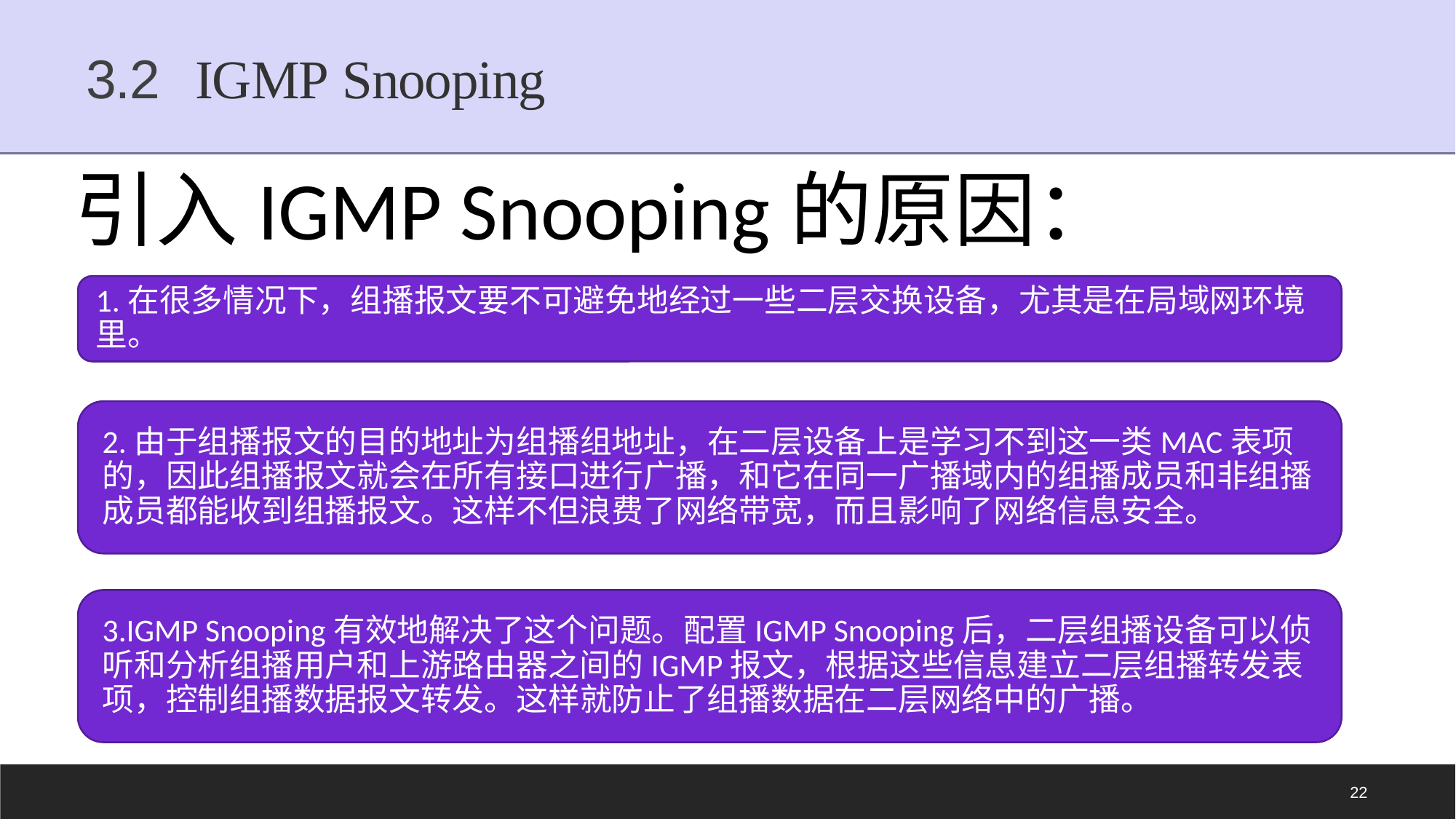

# 3.2	IGMP Snooping
引入IGMP Snooping的原因：
1.在很多情况下，组播报文要不可避免地经过一些二层交换设备，尤其是在局域网环境里。
2.由于组播报文的目的地址为组播组地址，在二层设备上是学习不到这一类MAC表项的，因此组播报文就会在所有接口进行广播，和它在同一广播域内的组播成员和非组播成员都能收到组播报文。这样不但浪费了网络带宽，而且影响了网络信息安全。
3.IGMP Snooping有效地解决了这个问题。配置IGMP Snooping后，二层组播设备可以侦听和分析组播用户和上游路由器之间的IGMP报文，根据这些信息建立二层组播转发表项，控制组播数据报文转发。这样就防止了组播数据在二层网络中的广播。
22